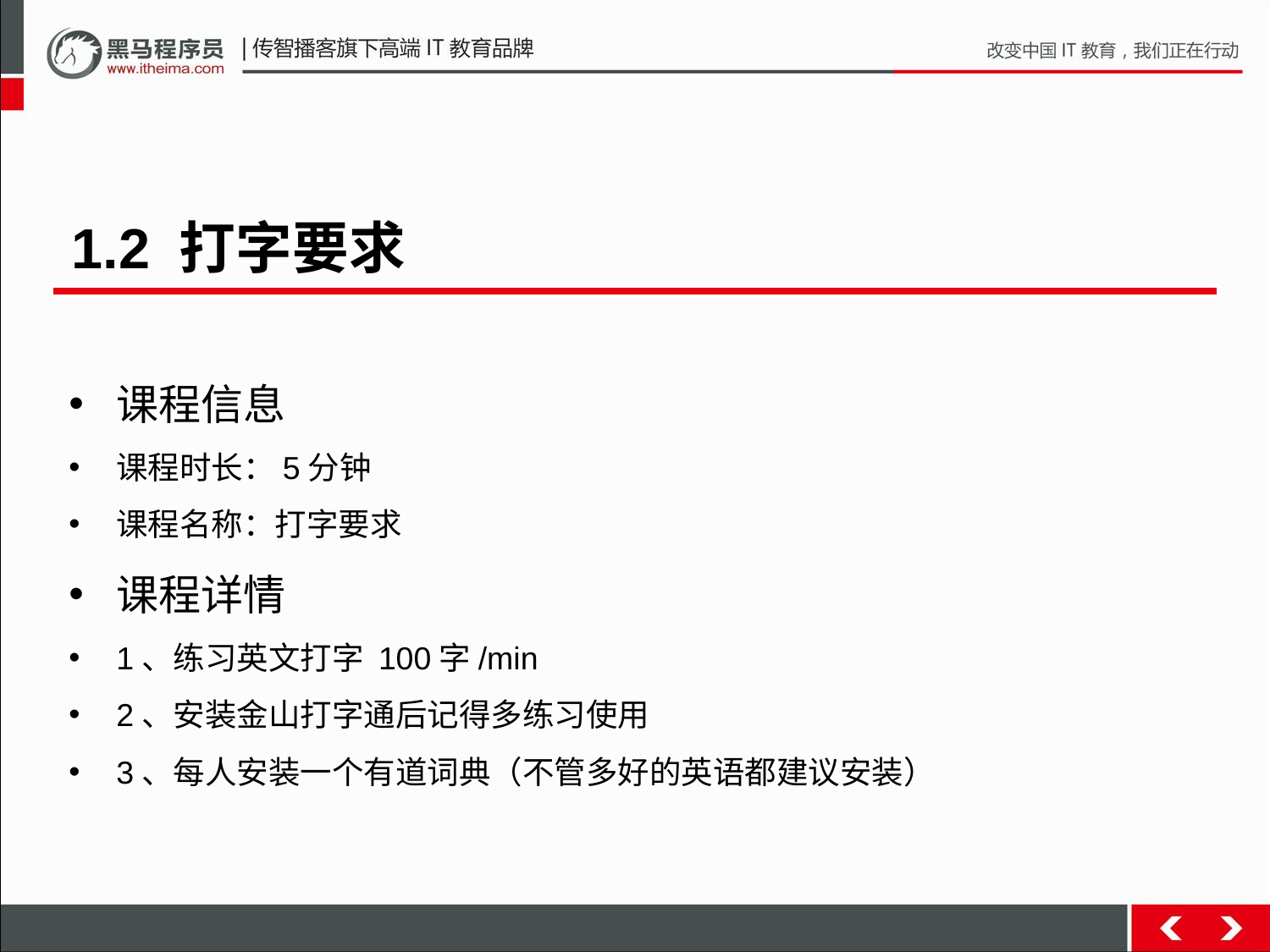

1.2 打字要求
课程信息
课程时长：5分钟
课程名称：打字要求
课程详情
1、练习英文打字 100字/min
2、安装金山打字通后记得多练习使用
3、每人安装一个有道词典（不管多好的英语都建议安装）